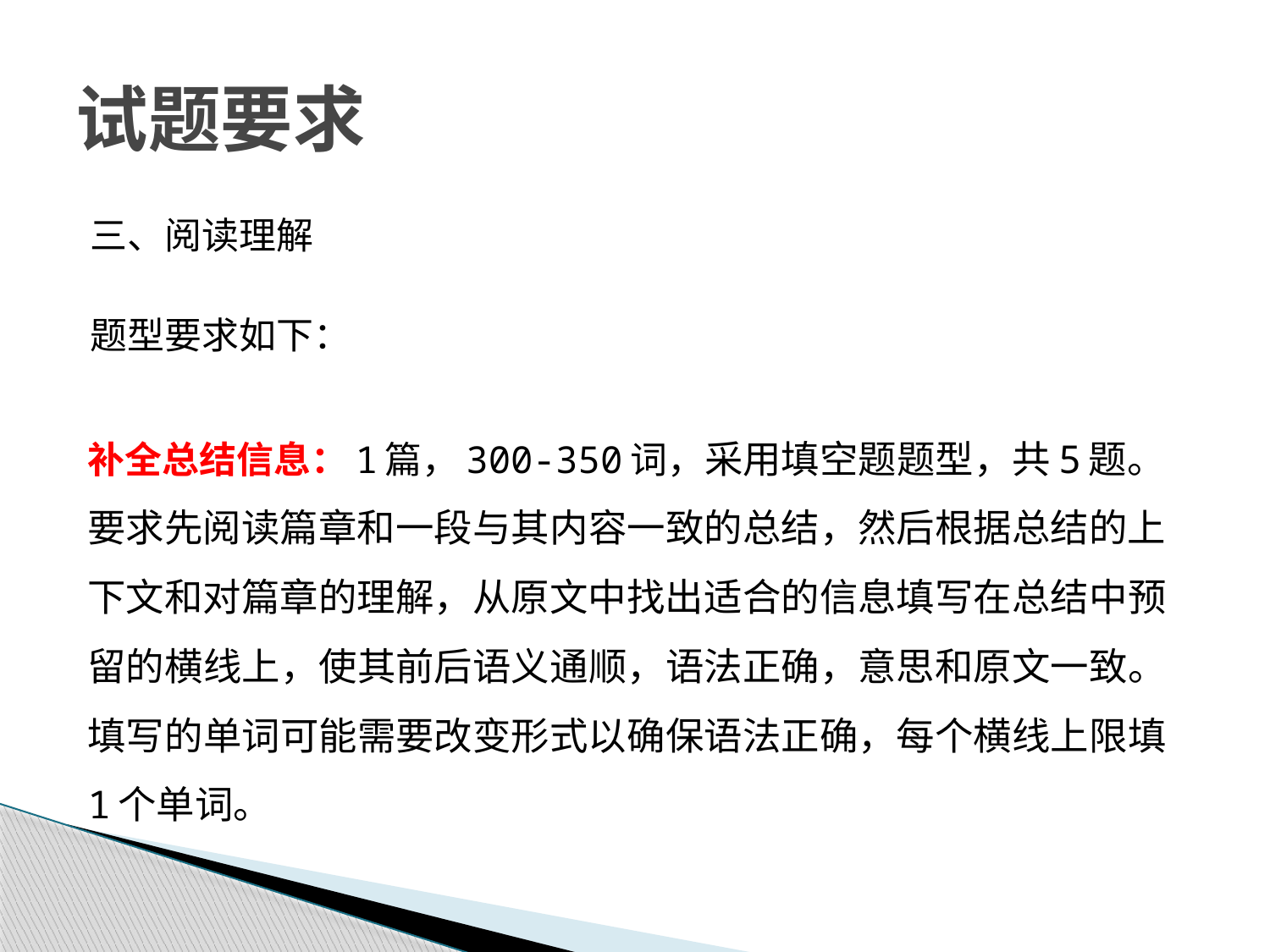

# 试题要求
三、阅读理解

题型要求如下：

补全总结信息：1篇，300-350词，采用填空题题型，共5题。要求先阅读篇章和一段与其内容一致的总结，然后根据总结的上下文和对篇章的理解，从原文中找出适合的信息填写在总结中预留的横线上，使其前后语义通顺，语法正确，意思和原文一致。填写的单词可能需要改变形式以确保语法正确，每个横线上限填1个单词。